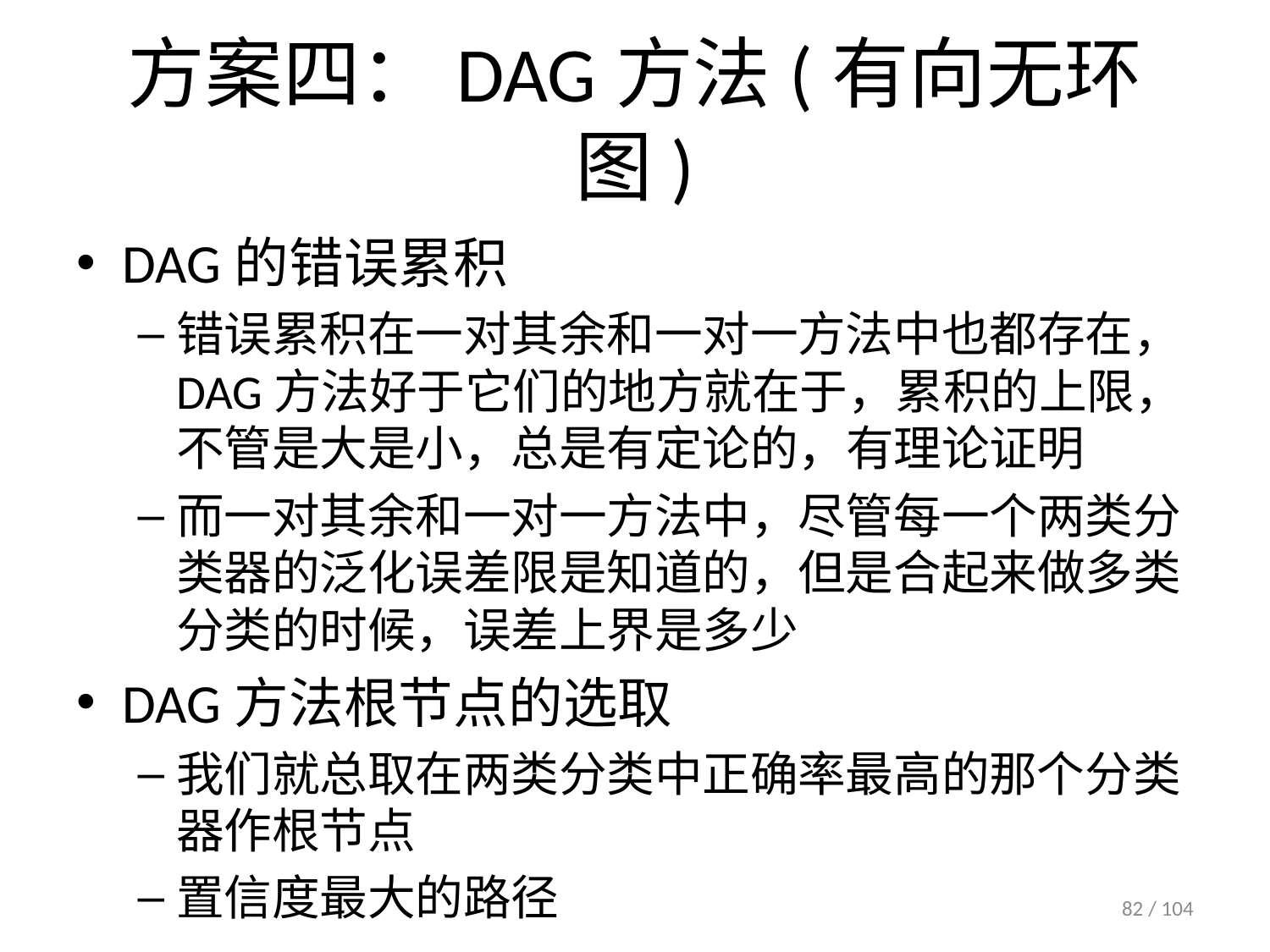

# 方案四：DAG方法(有向无环图)
DAG的错误累积
错误累积在一对其余和一对一方法中也都存在，DAG方法好于它们的地方就在于，累积的上限，不管是大是小，总是有定论的，有理论证明
而一对其余和一对一方法中，尽管每一个两类分类器的泛化误差限是知道的，但是合起来做多类分类的时候，误差上界是多少
DAG方法根节点的选取
我们就总取在两类分类中正确率最高的那个分类器作根节点
置信度最大的路径

82